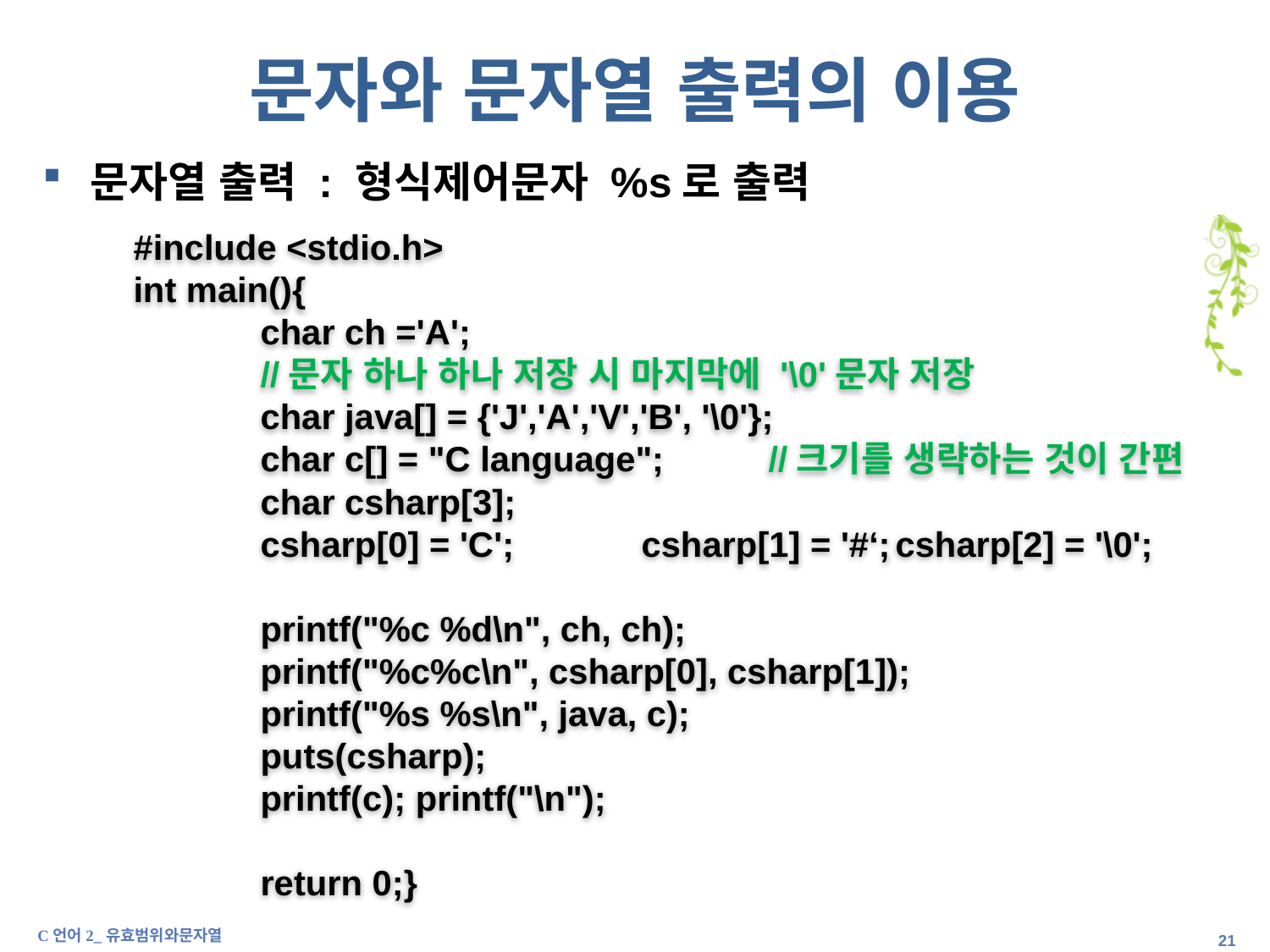

# 문자와 문자열 출력의 이용
문자열 출력 : 형식제어문자 %s로 출력
#include <stdio.h>
int main(){
	char ch ='A';
	//문자 하나 하나 저장 시 마지막에 '\0'문자 저장
	char java[] = {'J','A','V','B', '\0'};
	char c[] = "C language";	//크기를 생략하는 것이 간편
	char csharp[3];
	csharp[0] = 'C'; 	csharp[1] = '#‘;	csharp[2] = '\0';

	printf("%c %d\n", ch, ch);
	printf("%c%c\n", csharp[0], csharp[1]);
	printf("%s %s\n", java, c);
	puts(csharp);
	printf(c); printf("\n");

	return 0;}
C언어2_유효범위와문자열
21